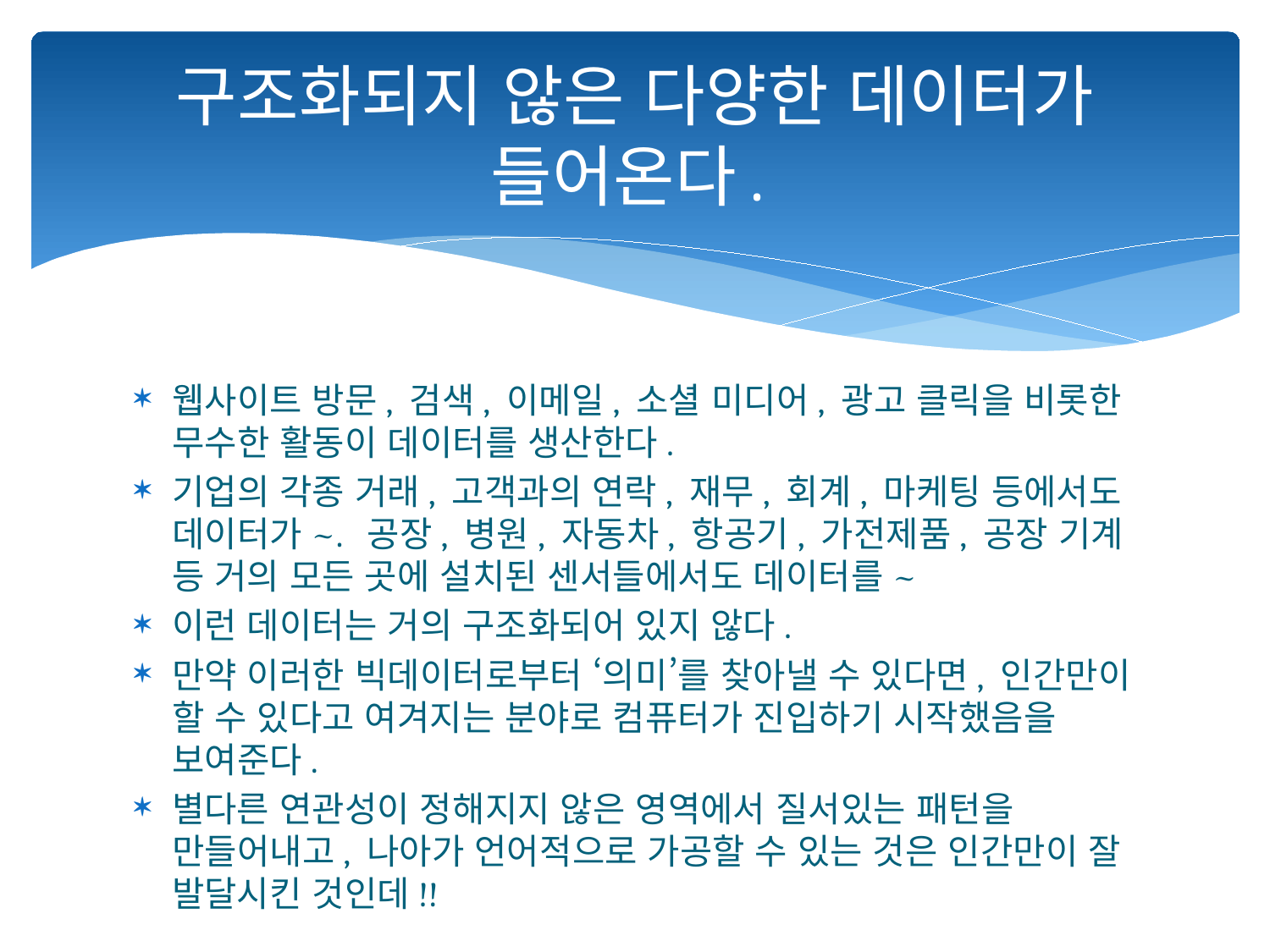

# 구조화되지 않은 다양한 데이터가 들어온다.
웹사이트 방문, 검색, 이메일, 소셜 미디어, 광고 클릭을 비롯한 무수한 활동이 데이터를 생산한다.
기업의 각종 거래, 고객과의 연락, 재무, 회계, 마케팅 등에서도 데이터가~.  공장, 병원, 자동차, 항공기, 가전제품, 공장 기계 등 거의 모든 곳에 설치된 센서들에서도 데이터를~
이런 데이터는 거의 구조화되어 있지 않다.
만약 이러한 빅데이터로부터 ‘의미’를 찾아낼 수 있다면, 인간만이 할 수 있다고 여겨지는 분야로 컴퓨터가 진입하기 시작했음을 보여준다.
별다른 연관성이 정해지지 않은 영역에서 질서있는 패턴을 만들어내고, 나아가 언어적으로 가공할 수 있는 것은 인간만이 잘 발달시킨 것인데!!